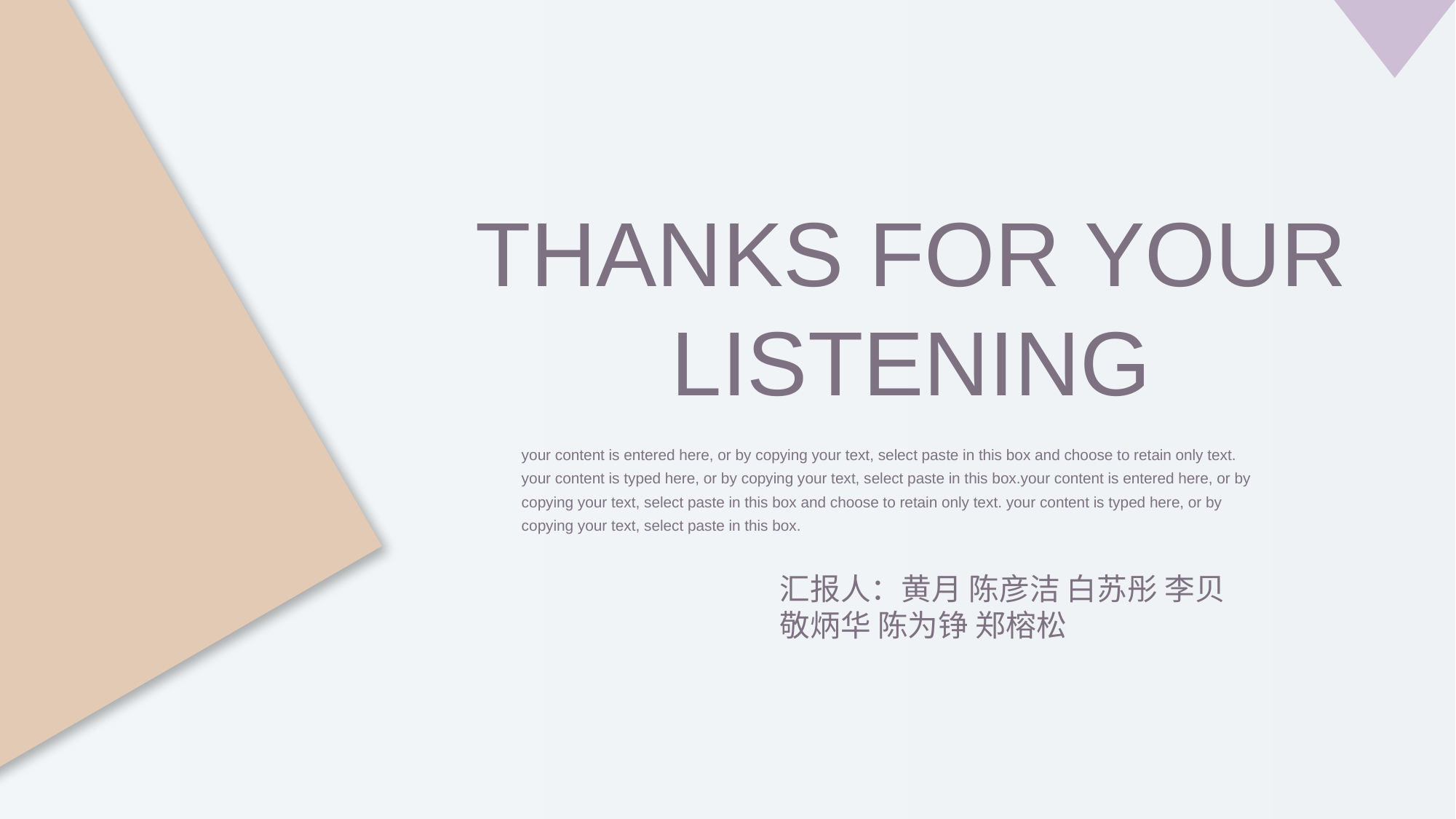

THANKS FOR YOUR
LISTENING
your content is entered here, or by copying your text, select paste in this box and choose to retain only text. your content is typed here, or by copying your text, select paste in this box.your content is entered here, or by copying your text, select paste in this box and choose to retain only text. your content is typed here, or by copying your text, select paste in this box.

汇报人：黄月 陈彦洁 白苏彤 李贝
敬炳华 陈为铮 郑榕松